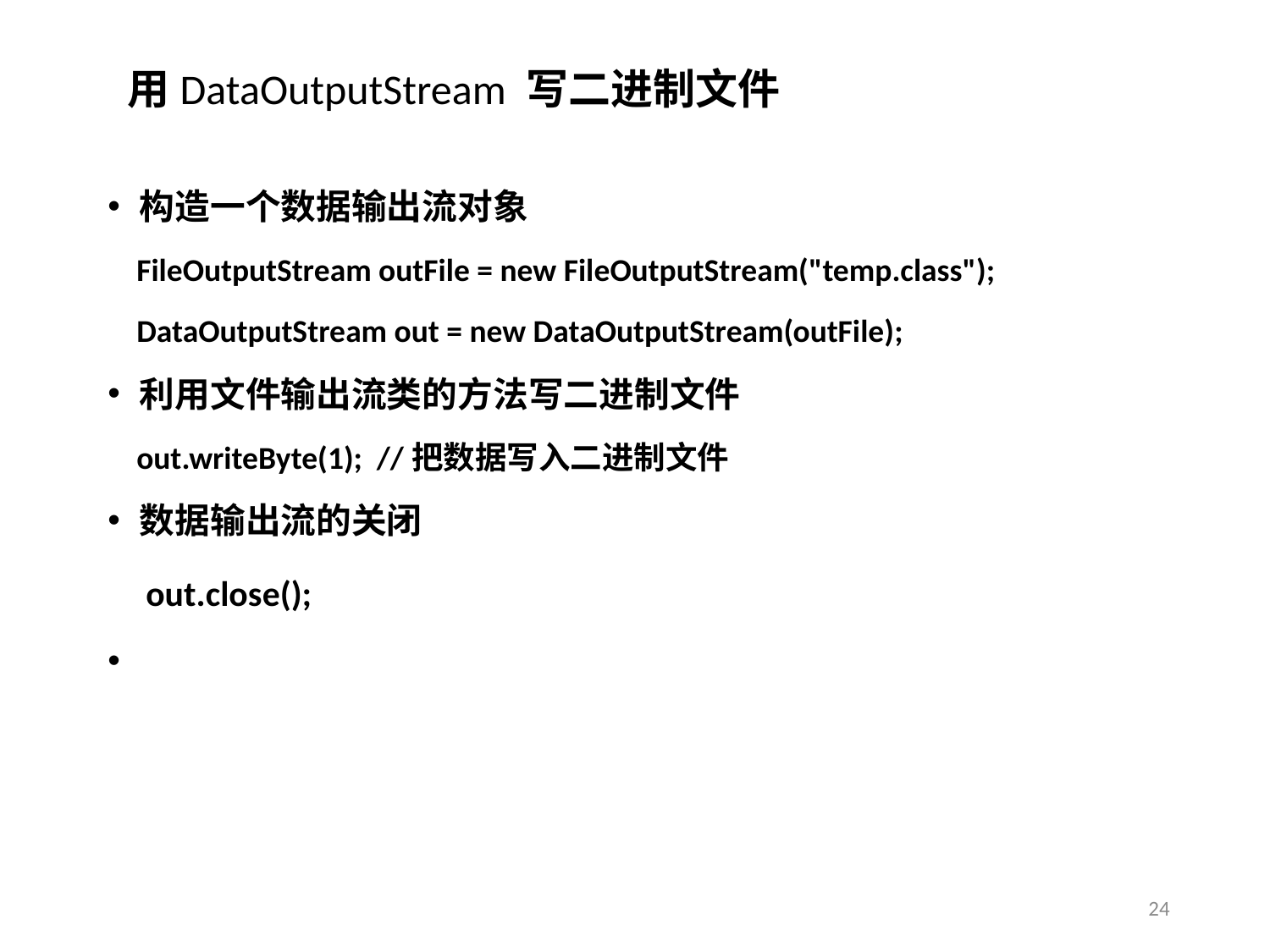

# 用DataOutputStream 写二进制文件
构造一个数据输出流对象
    FileOutputStream outFile = new FileOutputStream("temp.class");
    DataOutputStream out = new DataOutputStream(outFile);
利用文件输出流类的方法写二进制文件
    out.writeByte(1);  //把数据写入二进制文件
数据输出流的关闭
    out.close();

24